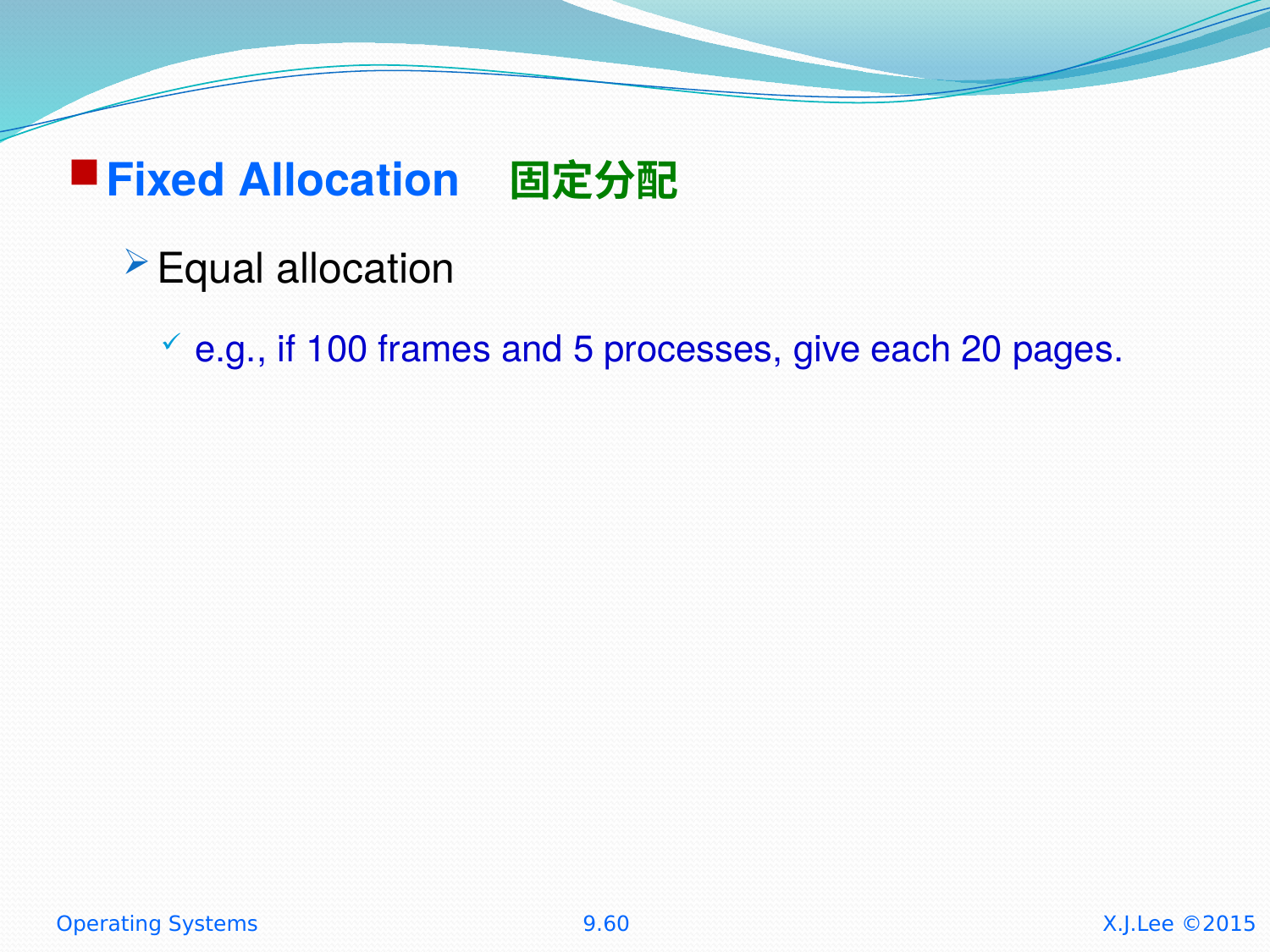

Fixed Allocation   固定分配
Equal allocation
e.g., if 100 frames and 5 processes, give each 20 pages.
Operating Systems
9.60
X.J.Lee ©2015